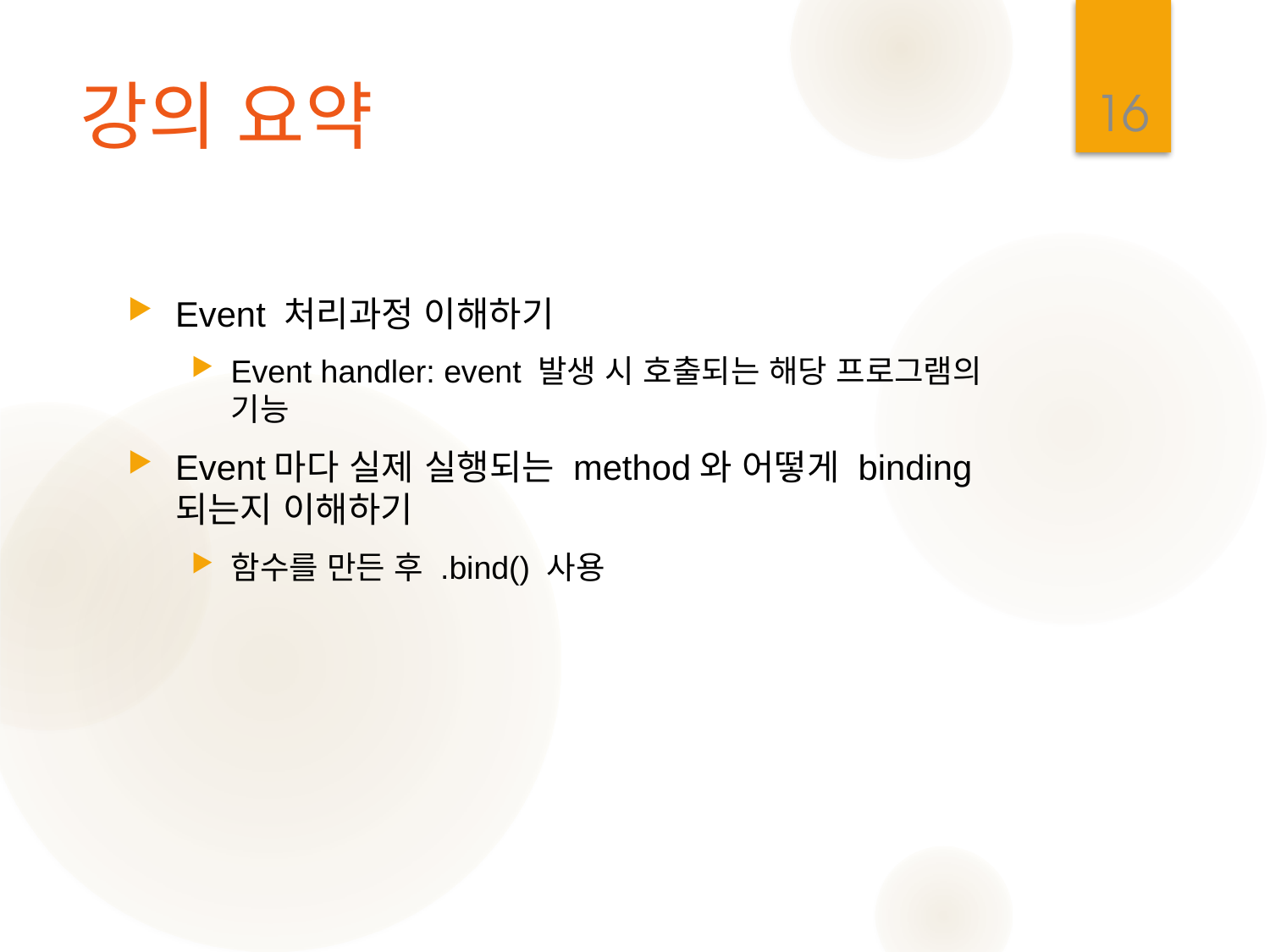

16
# 강의 요약
Event 처리과정 이해하기
Event handler: event 발생 시 호출되는 해당 프로그램의 기능
Event마다 실제 실행되는 method와 어떻게 binding되는지 이해하기
함수를 만든 후 .bind() 사용